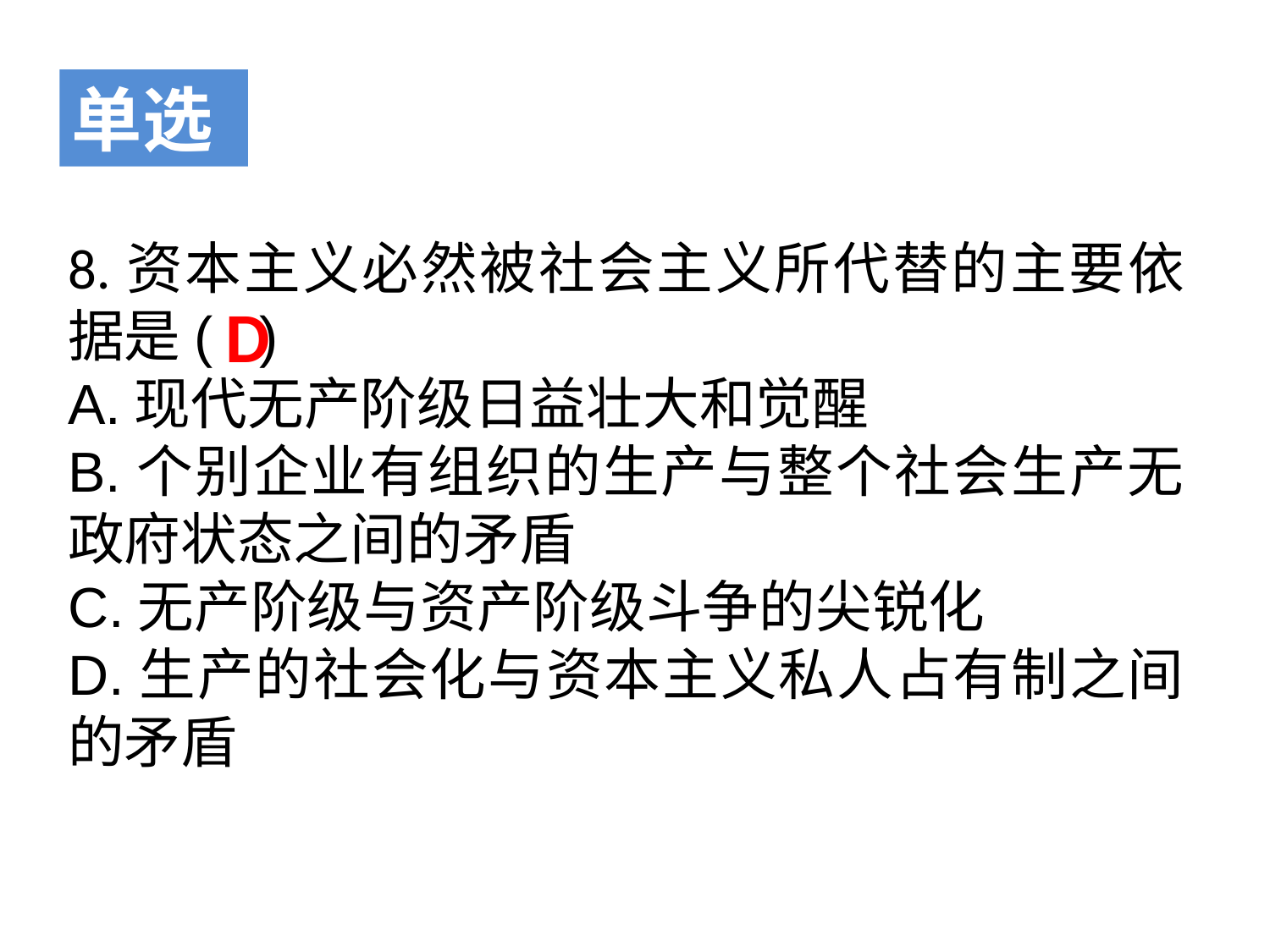

单选
8.资本主义必然被社会主义所代替的主要依据是(   )
A.现代无产阶级日益壮大和觉醒
B.个别企业有组织的生产与整个社会生产无政府状态之间的矛盾
C.无产阶级与资产阶级斗争的尖锐化
D.生产的社会化与资本主义私人占有制之间的矛盾
D